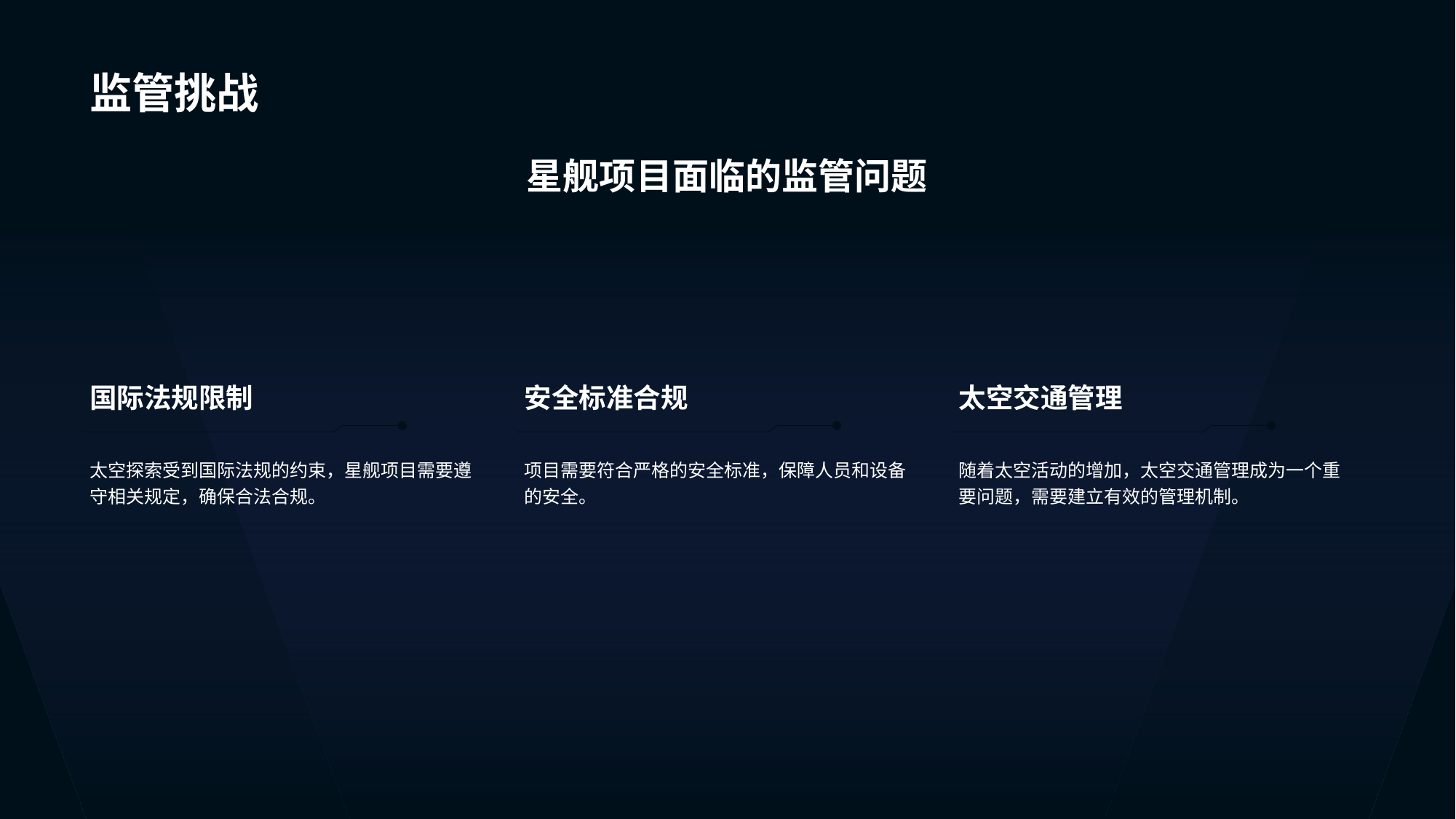

# 监管挑战
星舰项目面临的监管问题

国际法规限制

太空探索受到国际法规的约束，星舰项目需要遵守相关规定，确保合法合规。
安全标准合规

项目需要符合严格的安全标准，保障人员和设备的安全。
太空交通管理

随着太空活动的增加，太空交通管理成为一个重要问题，需要建立有效的管理机制。